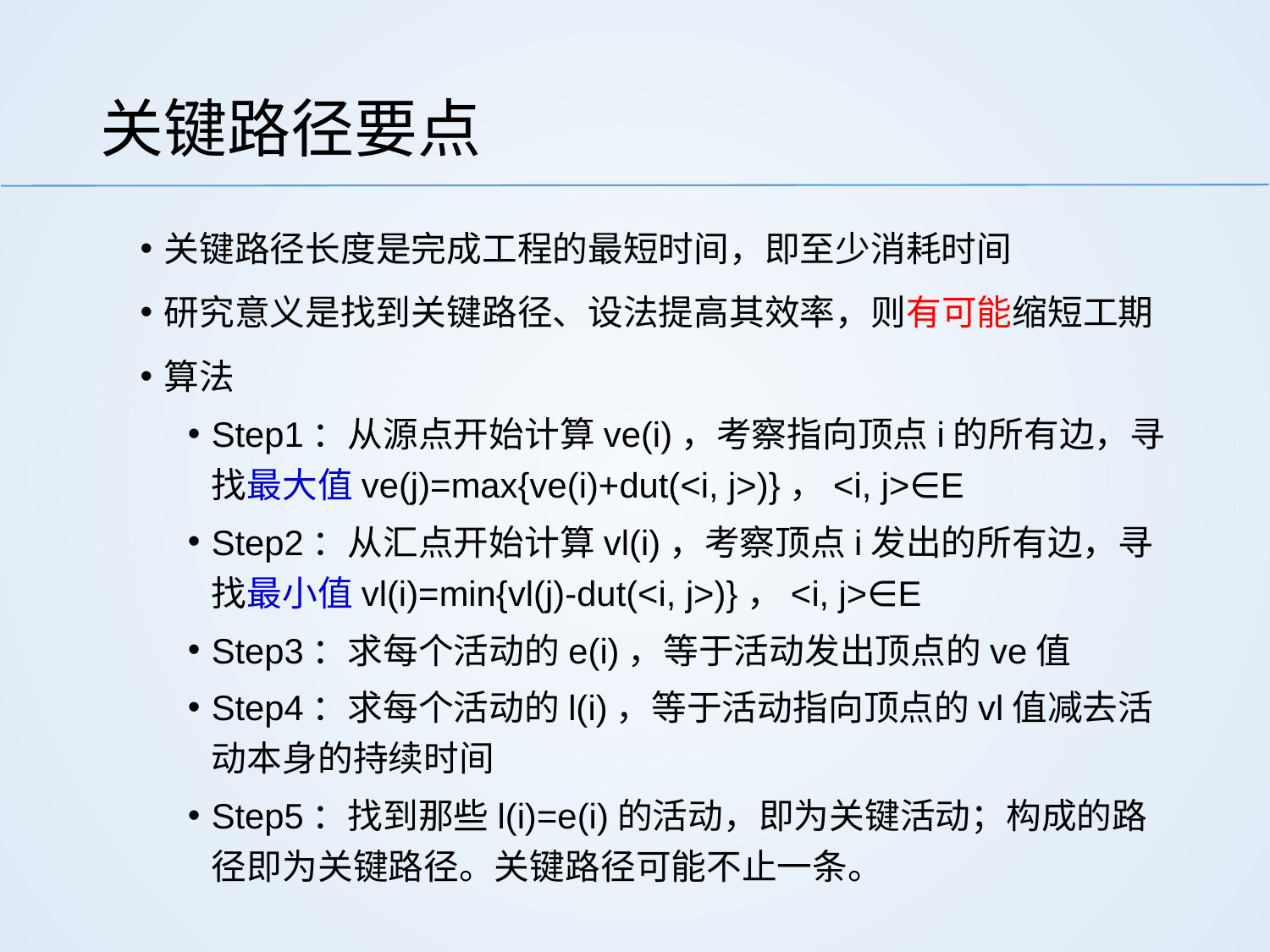

# 关键路径要点
关键路径长度是完成工程的最短时间，即至少消耗时间
研究意义是找到关键路径、设法提高其效率，则有可能缩短工期
算法
Step1：从源点开始计算ve(i)，考察指向顶点i的所有边，寻找最大值ve(j)=max{ve(i)+dut(<i, j>)}，<i, j>∈E
Step2：从汇点开始计算vl(i)，考察顶点i发出的所有边，寻找最小值vl(i)=min{vl(j)-dut(<i, j>)}，<i, j>∈E
Step3：求每个活动的e(i)，等于活动发出顶点的ve值
Step4：求每个活动的l(i)，等于活动指向顶点的vl值减去活动本身的持续时间
Step5：找到那些l(i)=e(i)的活动，即为关键活动；构成的路径即为关键路径。关键路径可能不止一条。
157